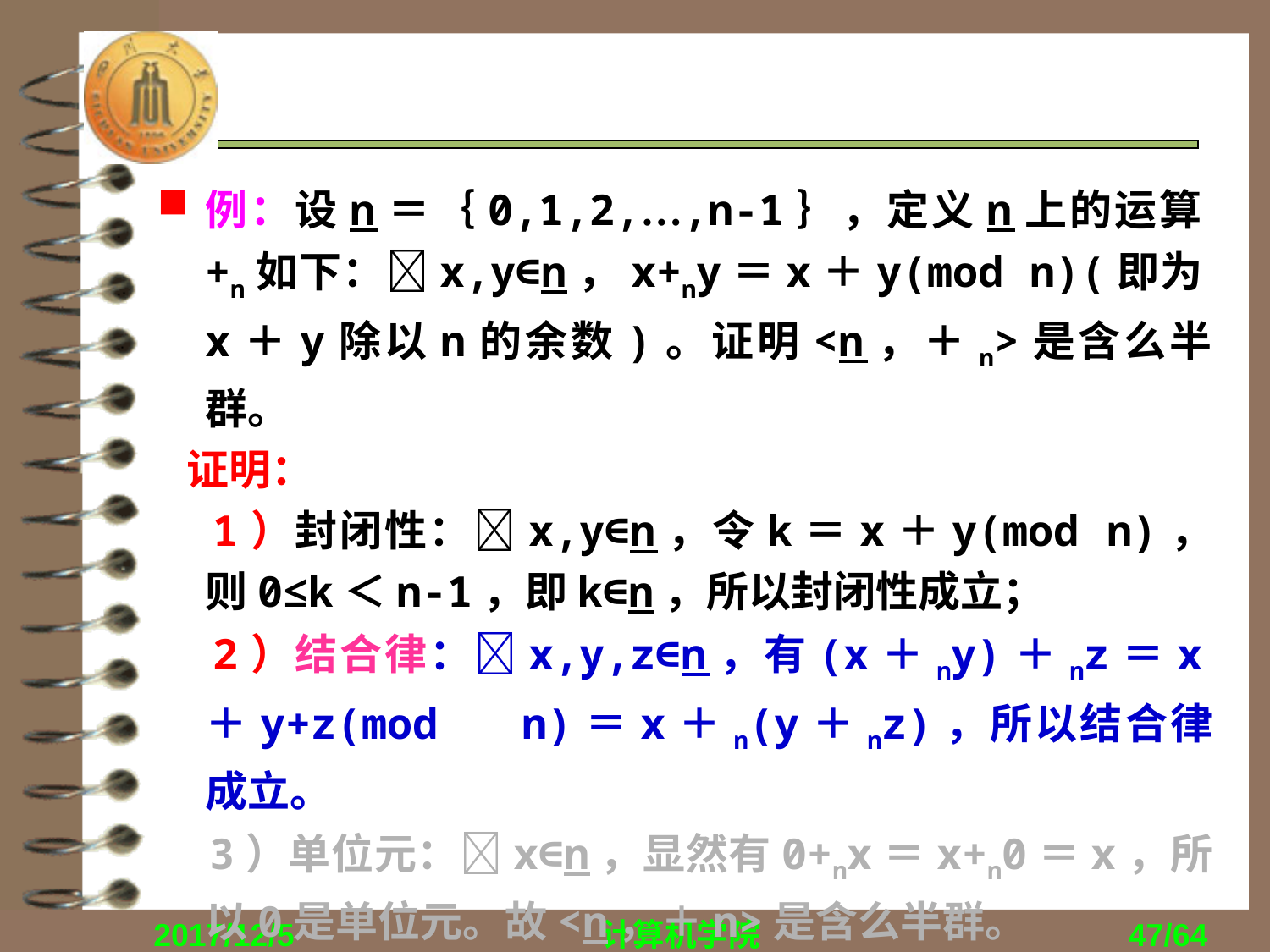

#

例：设n＝｛0,1,2,…,n-1｝，定义n上的运算+n如下：∀x,y∈n，x+ny＝x＋y(mod n)(即为x＋y除以n的余数)。证明<n，＋n>是含么半群。
  证明：
  1）封闭性：∀x,y∈n，令k＝x＋y(mod n)，则0≤k＜n-1，即k∈n，所以封闭性成立；
  2）结合律：∀x,y,z∈n，有(x＋ny)＋nz＝x＋y+z(mod   n)＝x＋n(y＋nz)，所以结合律成立。
  3）单位元：∀x∈n，显然有0+nx＝x+n0＝x，所以0是单位元。故<n，＋n>是含么半群。
2017/12/5
计算机学院
47/64